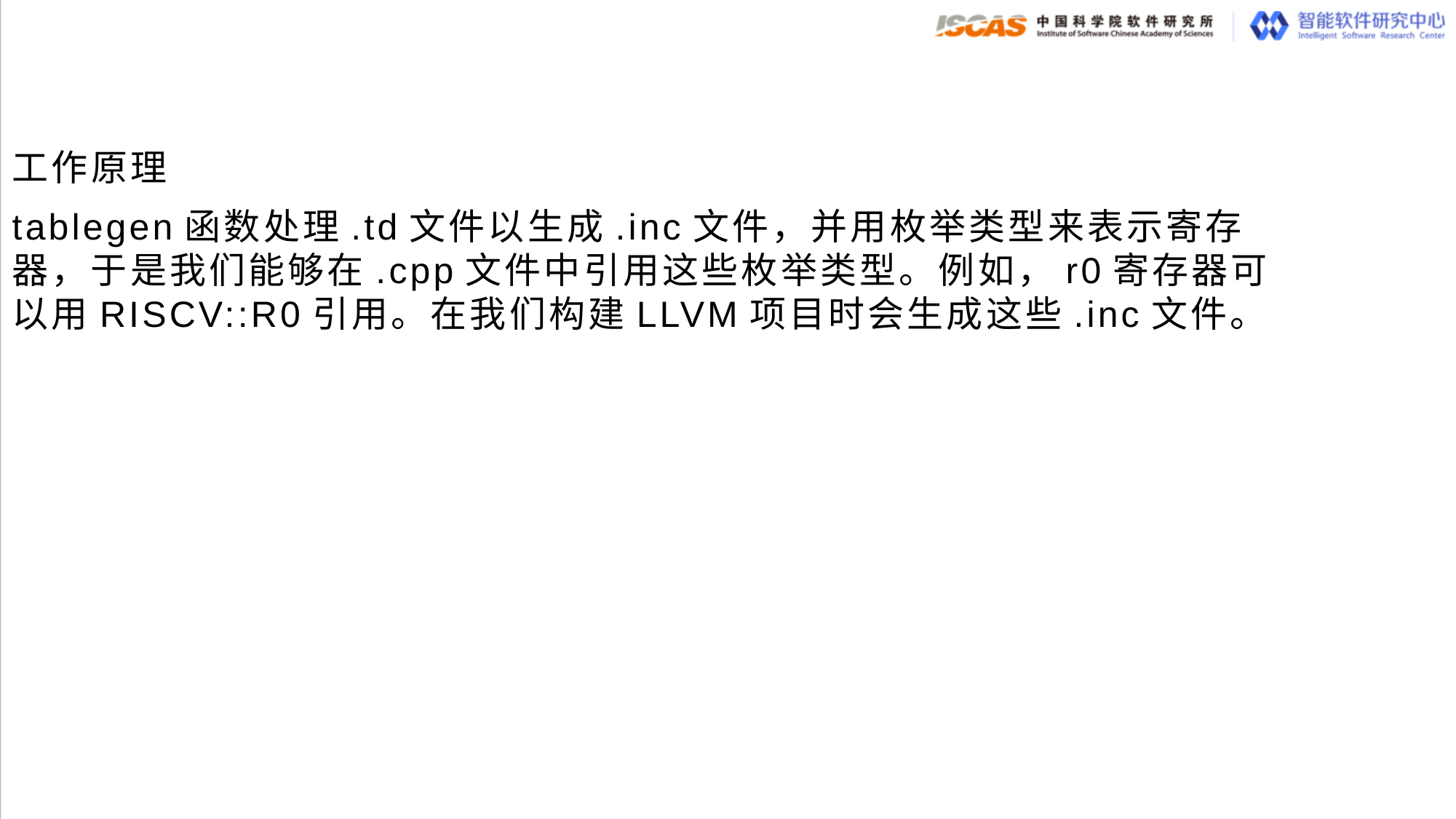

工作原理
tablegen函数处理.td文件以生成.inc文件，并用枚举类型来表示寄存 器，于是我们能够在.cpp文件中引用这些枚举类型。例如，r0寄存器可 以用RISCV::R0引用。在我们构建LLVM项目时会生成这些.inc文件。